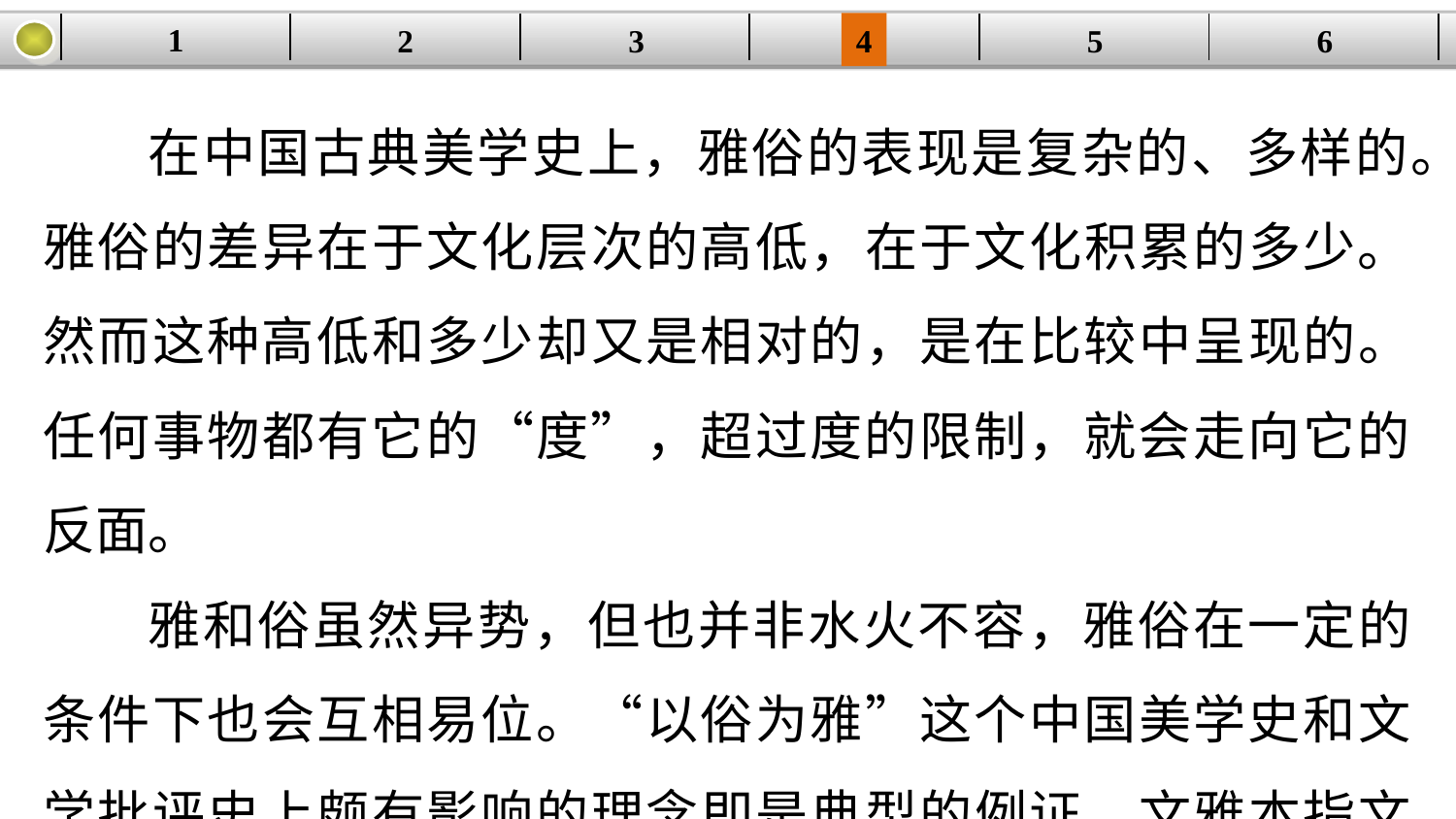

1
3
4
5
6
2
|  |  |  |  |  |  |
| --- | --- | --- | --- | --- | --- |

在中国古典美学史上，雅俗的表现是复杂的、多样的。雅俗的差异在于文化层次的高低，在于文化积累的多少。然而这种高低和多少却又是相对的，是在比较中呈现的。任何事物都有它的“度”，超过度的限制，就会走向它的反面。
雅和俗虽然异势，但也并非水火不容，雅俗在一定的条件下也会互相易位。“以俗为雅”这个中国美学史和文学批评史上颇有影响的理念即是典型的例证。文雅本指文采华美，